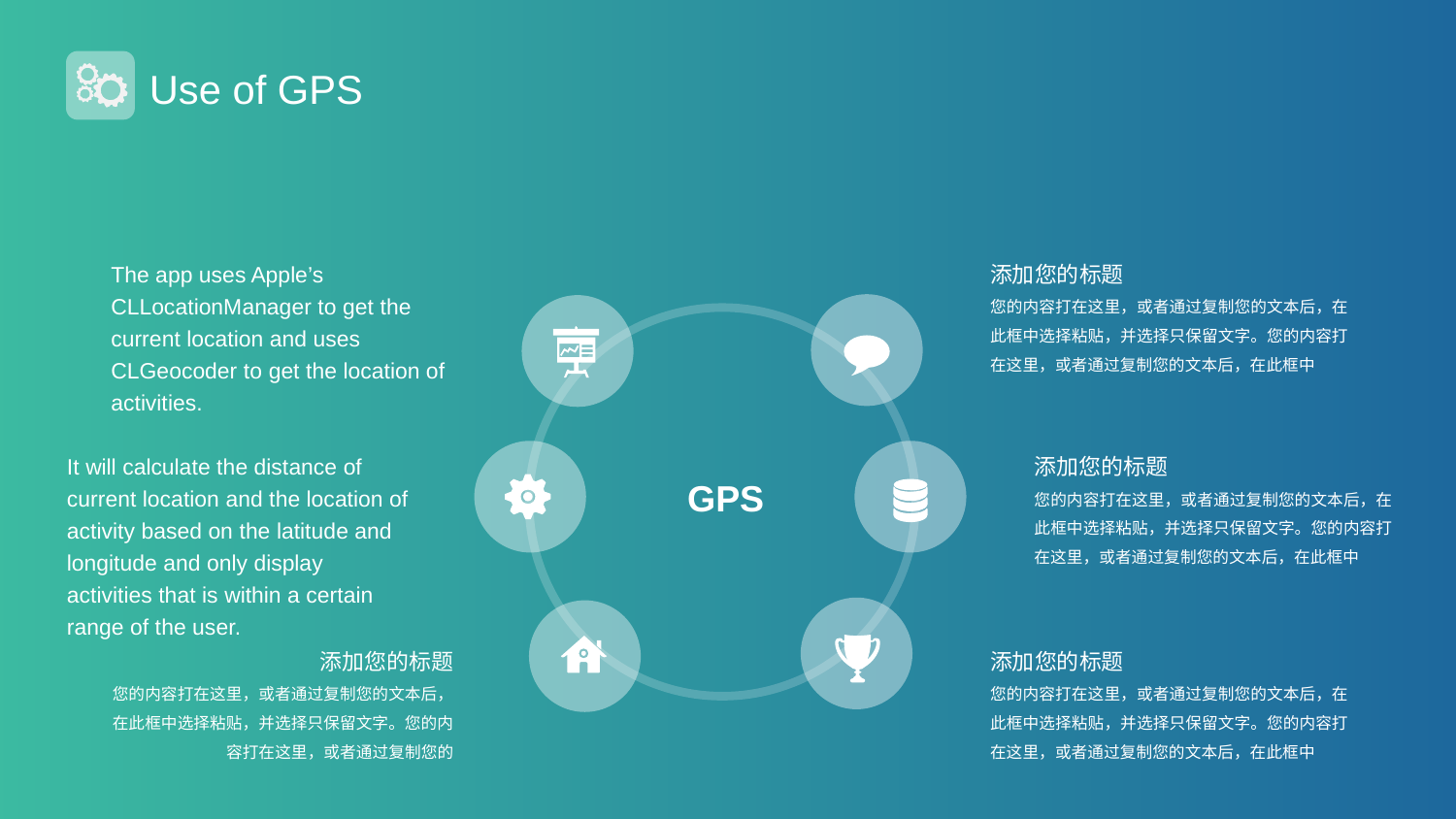

Use of GPS
The app uses Apple’s CLLocationManager to get the current location and uses CLGeocoder to get the location of  activities.
添加您的标题
您的内容打在这里，或者通过复制您的文本后，在此框中选择粘贴，并选择只保留文字。您的内容打在这里，或者通过复制您的文本后，在此框中

It will calculate the distance of current location and the location of activity based on the latitude and longitude and only display activities that is within a certain range of the user.
添加您的标题
您的内容打在这里，或者通过复制您的文本后，在此框中选择粘贴，并选择只保留文字。您的内容打在这里，或者通过复制您的文本后，在此框中
GPS

添加您的标题
您的内容打在这里，或者通过复制您的文本后，在此框中选择粘贴，并选择只保留文字。您的内容打在这里，或者通过复制您的
添加您的标题
您的内容打在这里，或者通过复制您的文本后，在此框中选择粘贴，并选择只保留文字。您的内容打在这里，或者通过复制您的文本后，在此框中